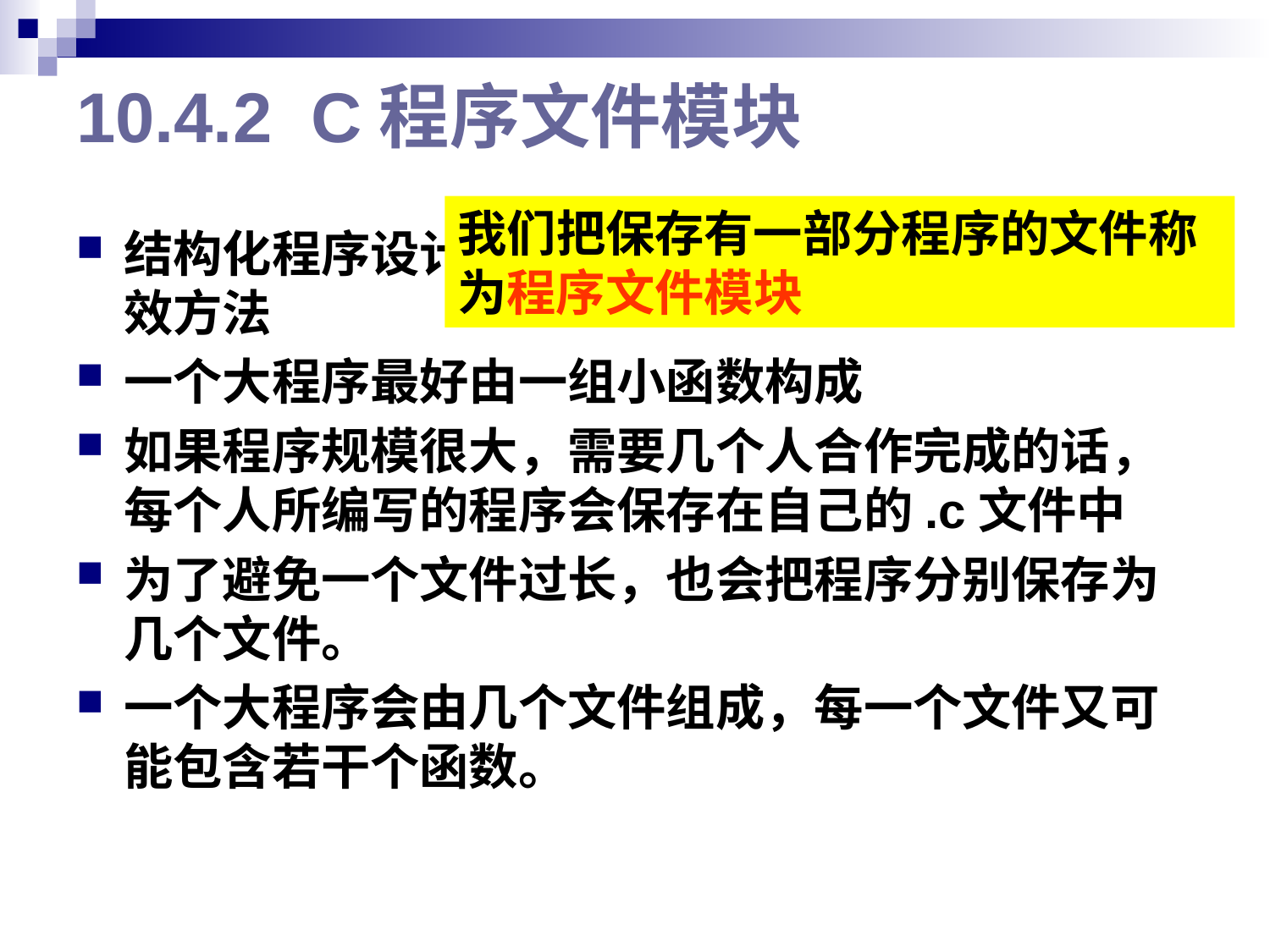

# 10.4.2  C程序文件模块
我们把保存有一部分程序的文件称为程序文件模块
结构化程序设计是编写出具有良好结构程序的有效方法
一个大程序最好由一组小函数构成
如果程序规模很大，需要几个人合作完成的话，每个人所编写的程序会保存在自己的.c文件中
为了避免一个文件过长，也会把程序分别保存为几个文件。
一个大程序会由几个文件组成，每一个文件又可能包含若干个函数。